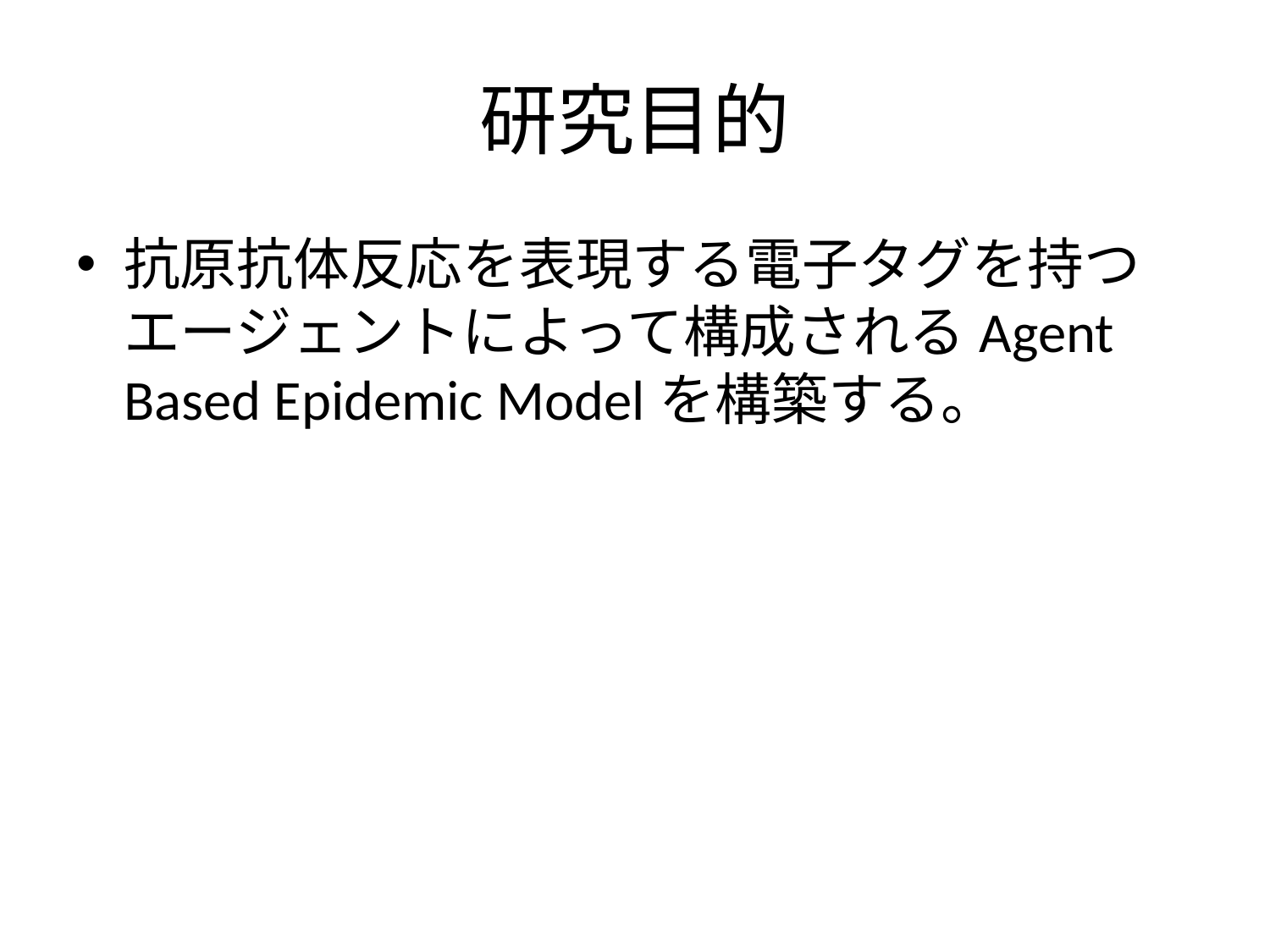

# 研究目的
抗原抗体反応を表現する電子タグを持つエージェントによって構成されるAgent Based Epidemic Modelを構築する。